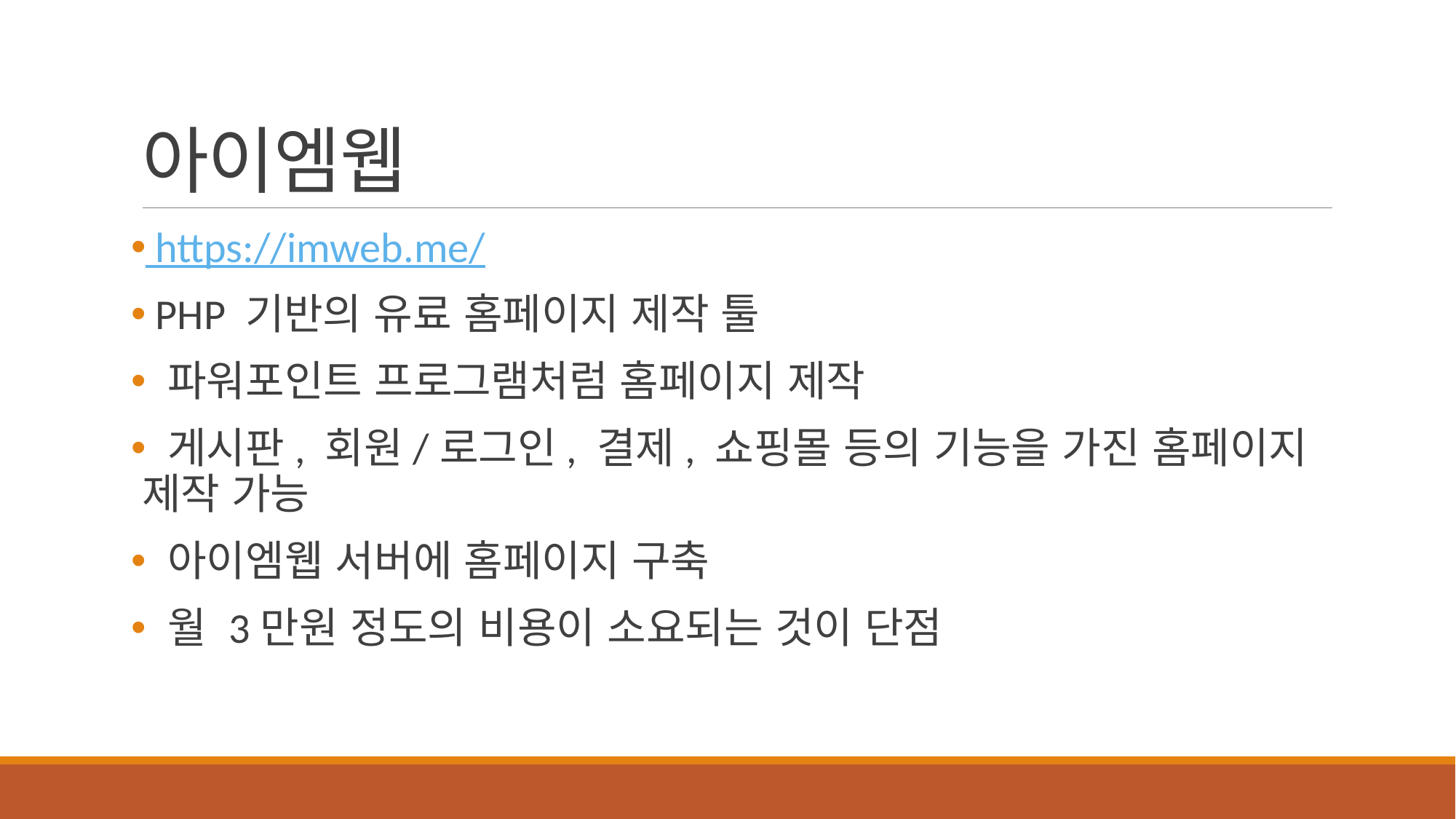

# 아이엠웹
 https://imweb.me/
 PHP 기반의 유료 홈페이지 제작 툴
 파워포인트 프로그램처럼 홈페이지 제작
 게시판, 회원/로그인, 결제, 쇼핑몰 등의 기능을 가진 홈페이지 제작 가능
 아이엠웹 서버에 홈페이지 구축
 월 3만원 정도의 비용이 소요되는 것이 단점